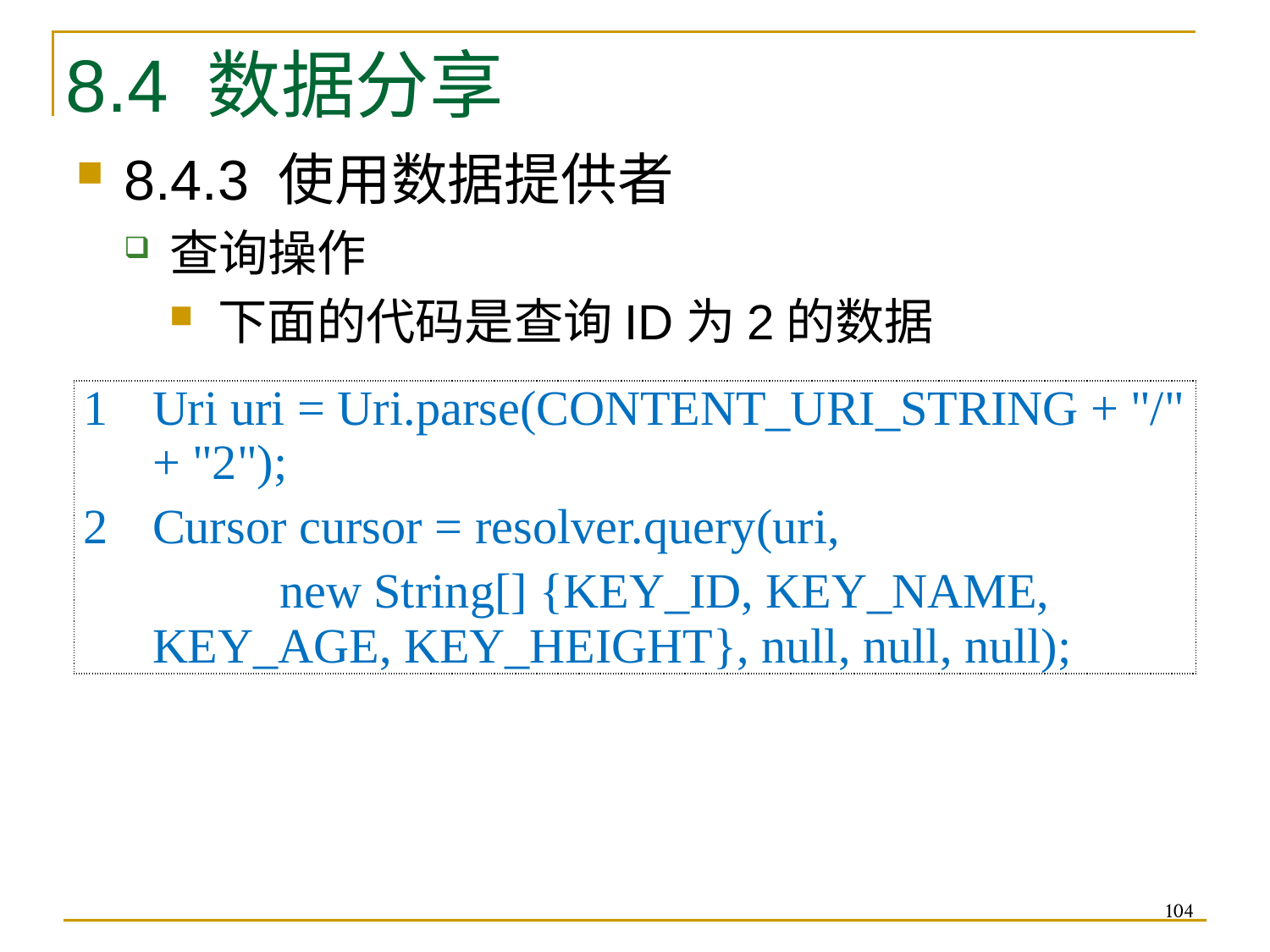

# 8.4 数据分享
8.4.3 使用数据提供者
查询操作
下面的代码是查询ID为2的数据
| 1 Uri uri = Uri.parse(CONTENT\_URI\_STRING + "/" + "2"); 2 Cursor cursor = resolver.query(uri, new String[] {KEY\_ID, KEY\_NAME, KEY\_AGE, KEY\_HEIGHT}, null, null, null); |
| --- |
104